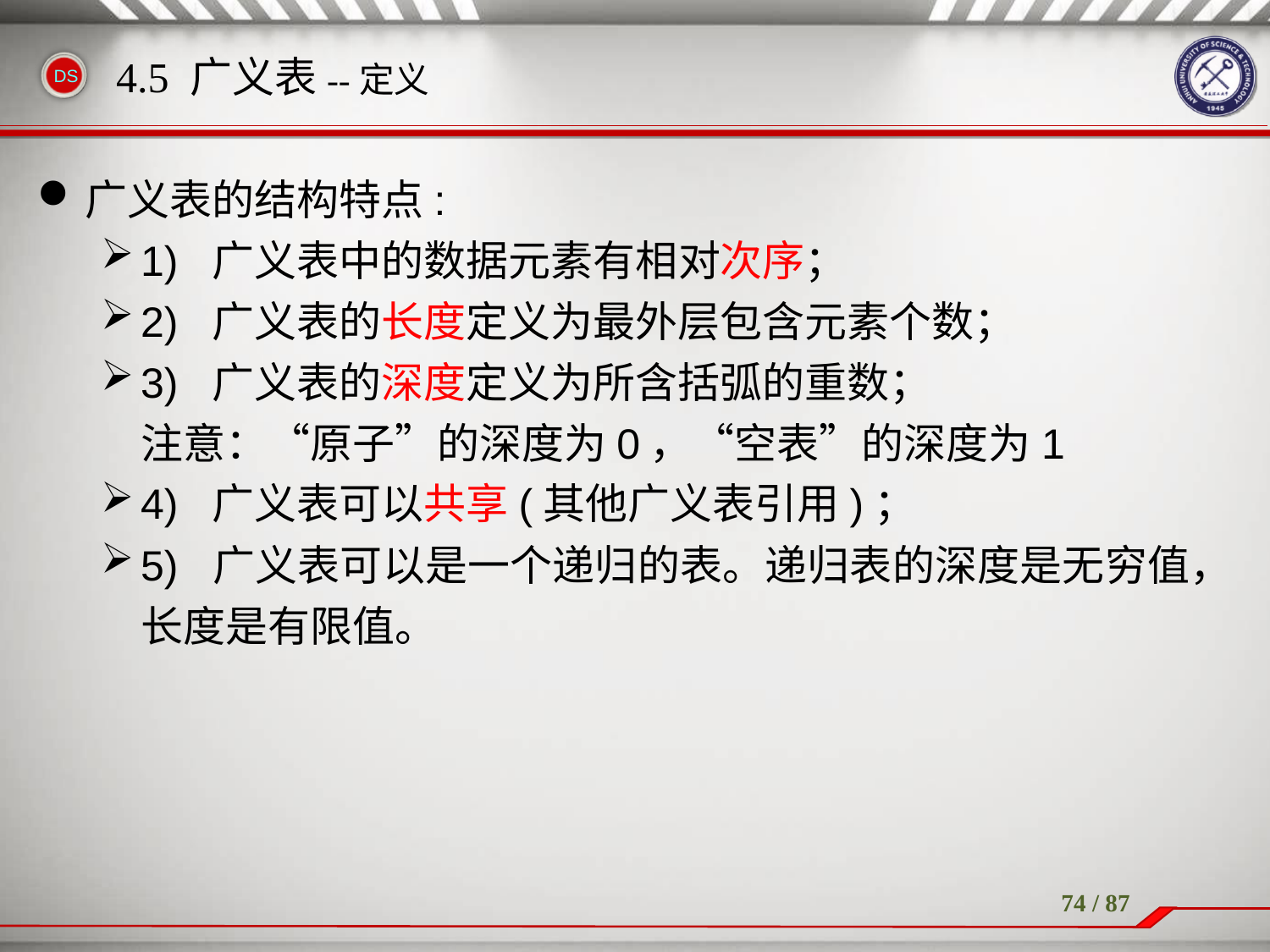

# 4.5 广义表--定义
广义表的结构特点:
1)  广义表中的数据元素有相对次序；
2)  广义表的长度定义为最外层包含元素个数；
3)  广义表的深度定义为所含括弧的重数；
	注意：“原子”的深度为0，“空表”的深度为1
4)  广义表可以共享(其他广义表引用)；
5)  广义表可以是一个递归的表。递归表的深度是无穷值，长度是有限值。